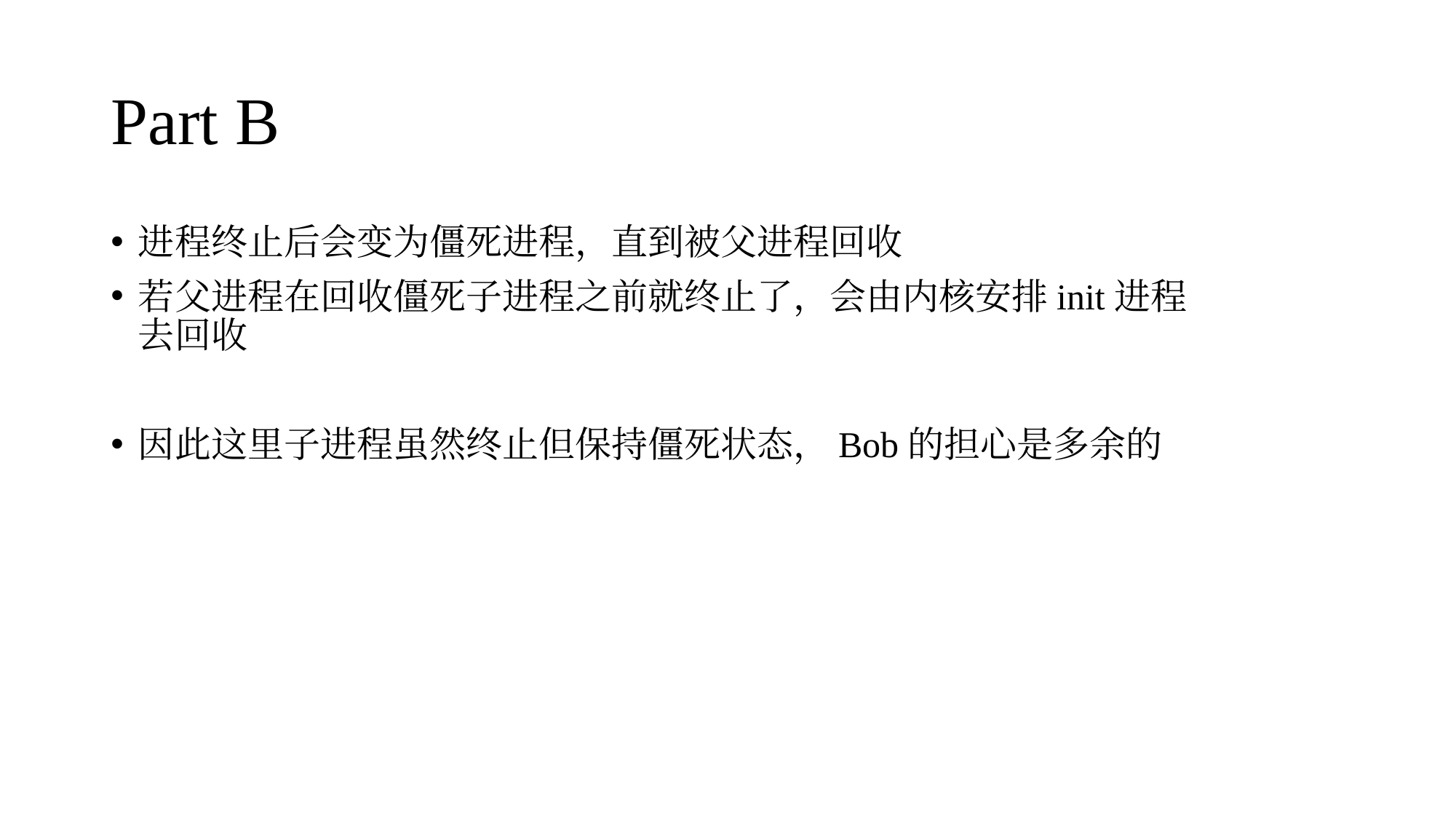

# Part B
进程终止后会变为僵死进程，直到被父进程回收
若父进程在回收僵死子进程之前就终止了，会由内核安排init进程去回收

因此这里子进程虽然终止但保持僵死状态，Bob的担心是多余的